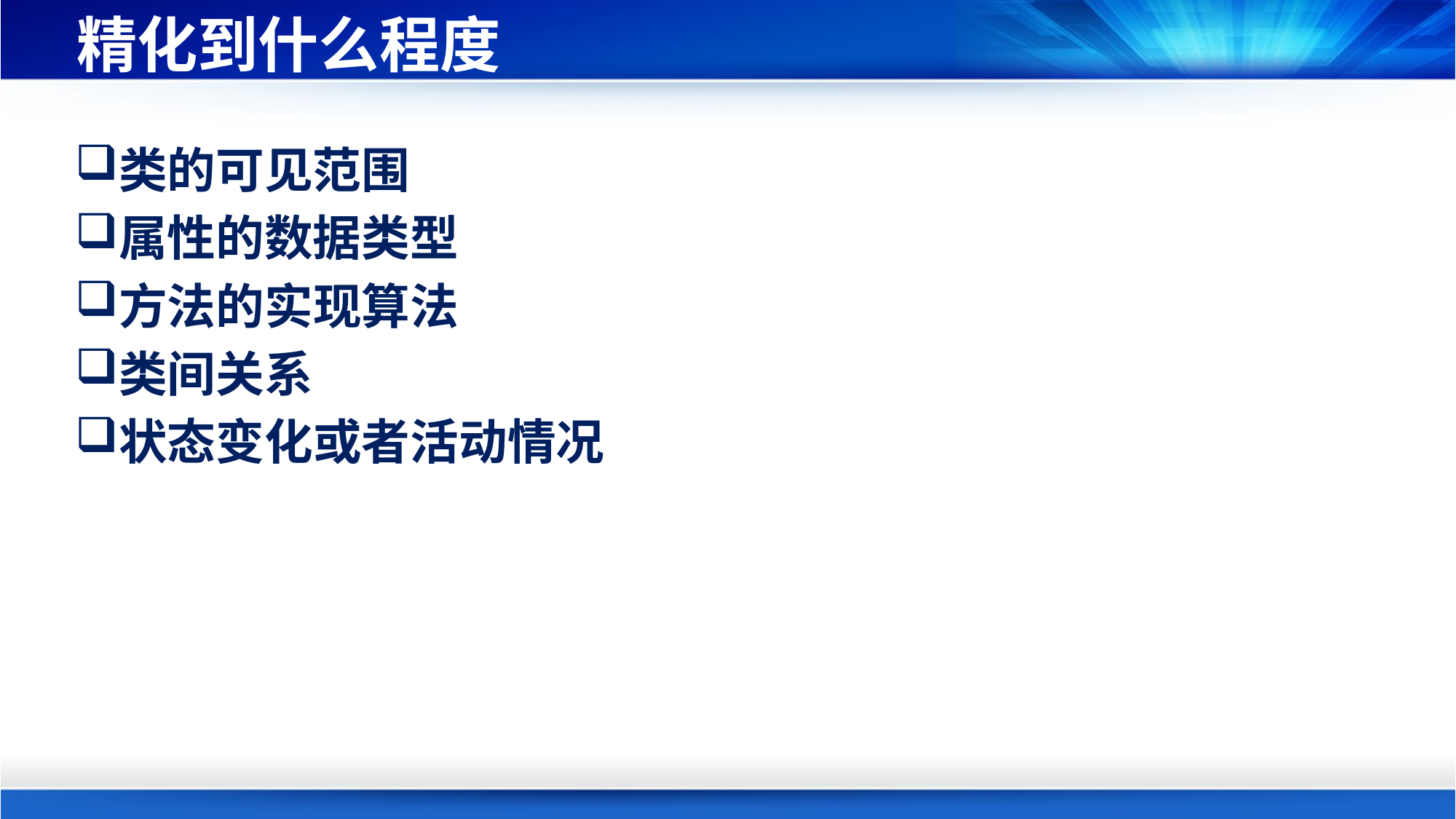

# 精化到什么程度
类的可见范围
属性的数据类型
方法的实现算法
类间关系
状态变化或者活动情况